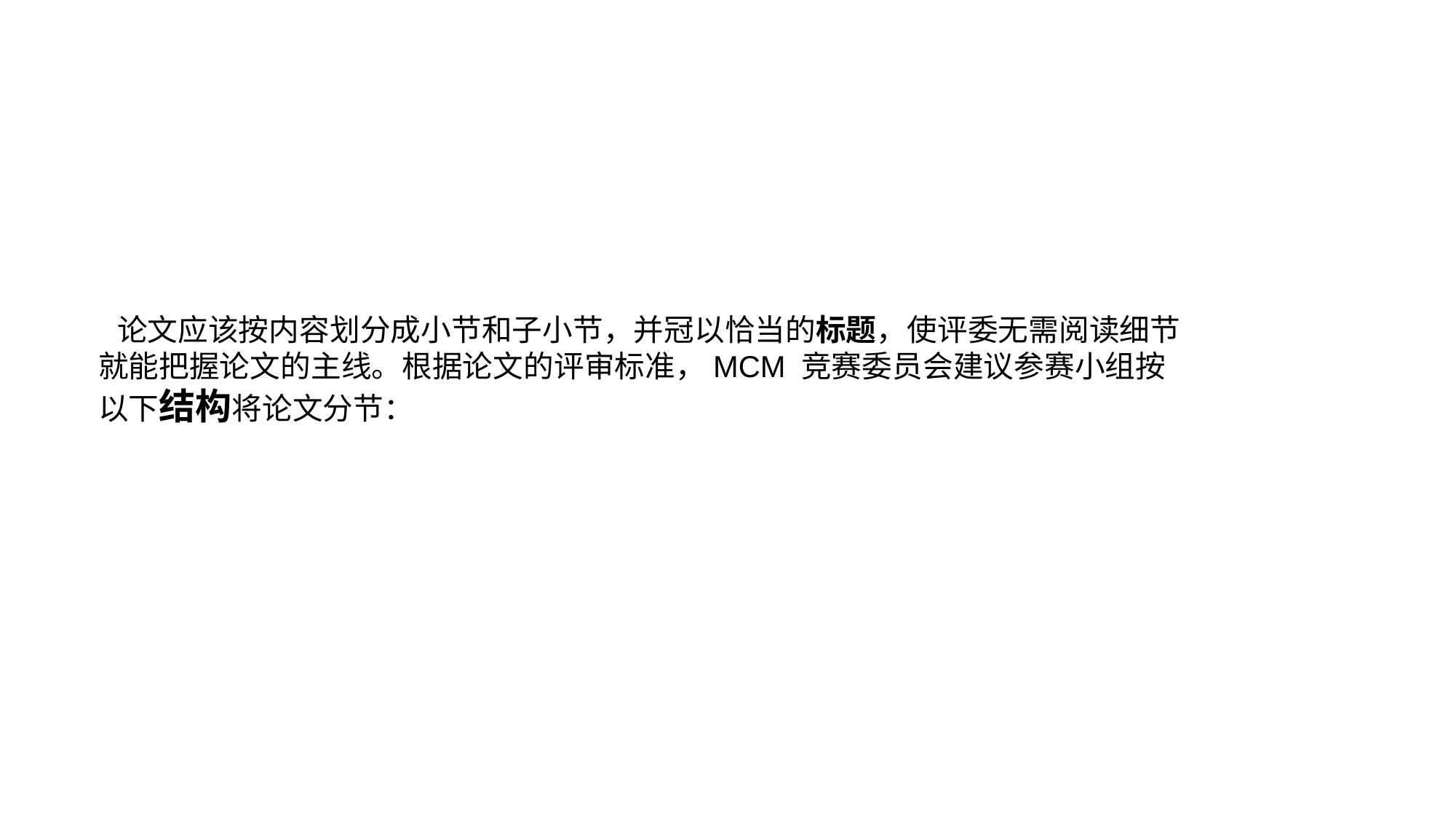

论文应该按内容划分成小节和子小节，并冠以恰当的标题，使评委无需阅读细节就能把握论文的主线。根据论文的评审标准，MCM 竞赛委员会建议参赛小组按以下结构将论文分节：